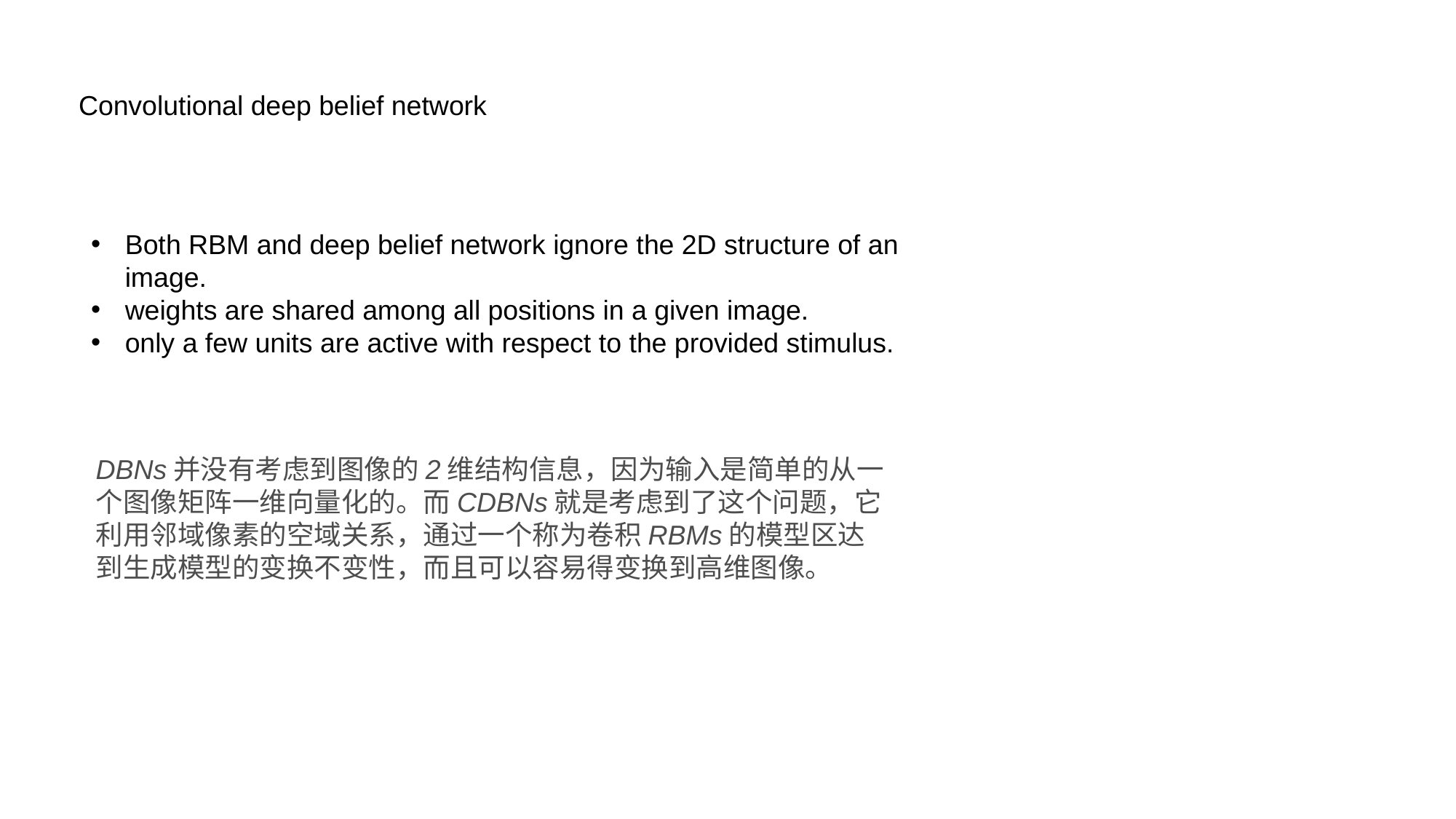

Convolutional deep belief network
Both RBM and deep belief network ignore the 2D structure of an image.
weights are shared among all positions in a given image.
only a few units are active with respect to the provided stimulus.
DBNs并没有考虑到图像的2维结构信息，因为输入是简单的从一个图像矩阵一维向量化的。而CDBNs就是考虑到了这个问题，它利用邻域像素的空域关系，通过一个称为卷积RBMs的模型区达到生成模型的变换不变性，而且可以容易得变换到高维图像。